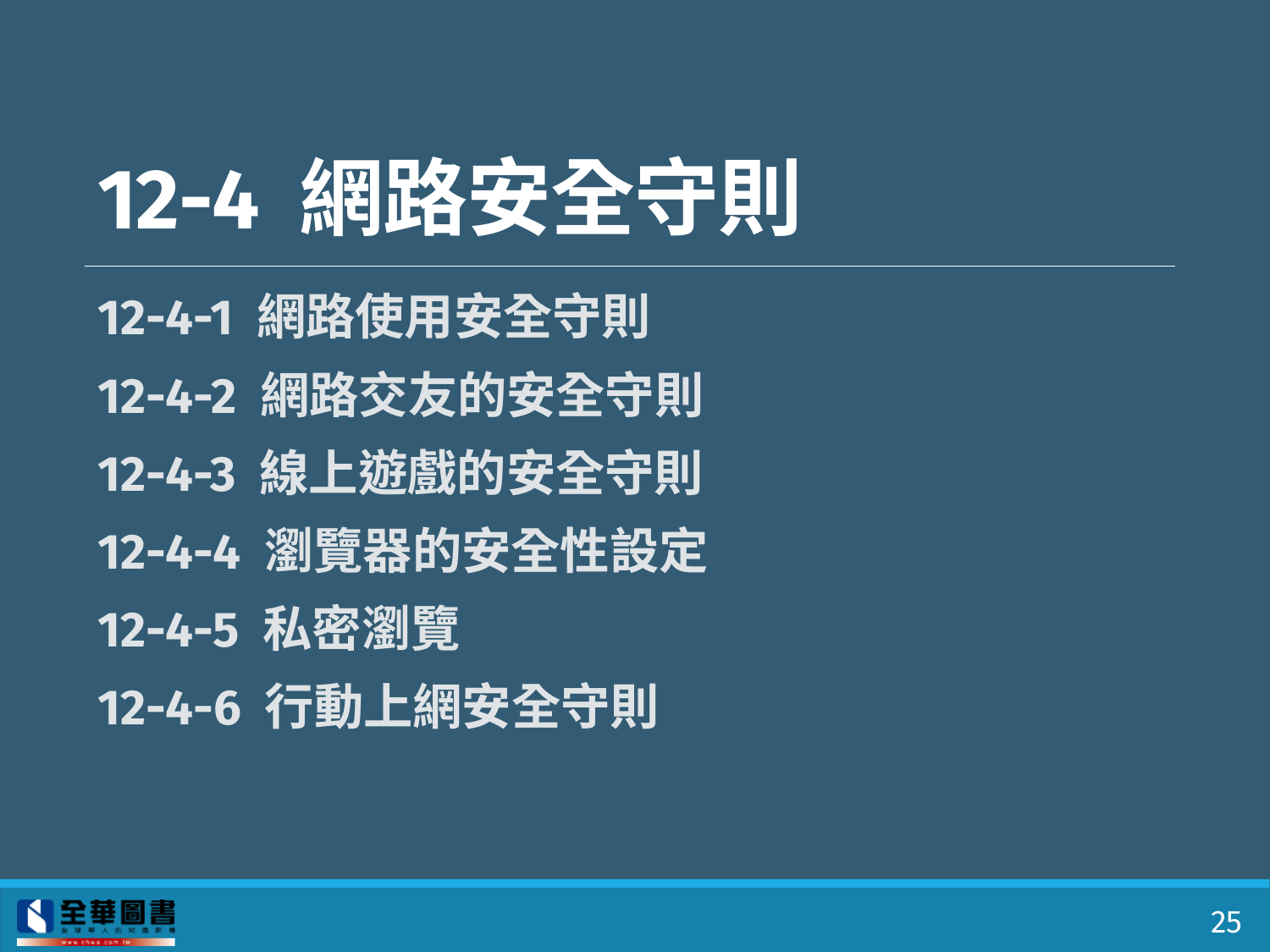

# 12-4 網路安全守則
12-4-1 網路使用安全守則
12-4-2 網路交友的安全守則
12-4-3 線上遊戲的安全守則
12-4-4 瀏覽器的安全性設定
12-4-5 私密瀏覽
12-4-6 行動上網安全守則
25